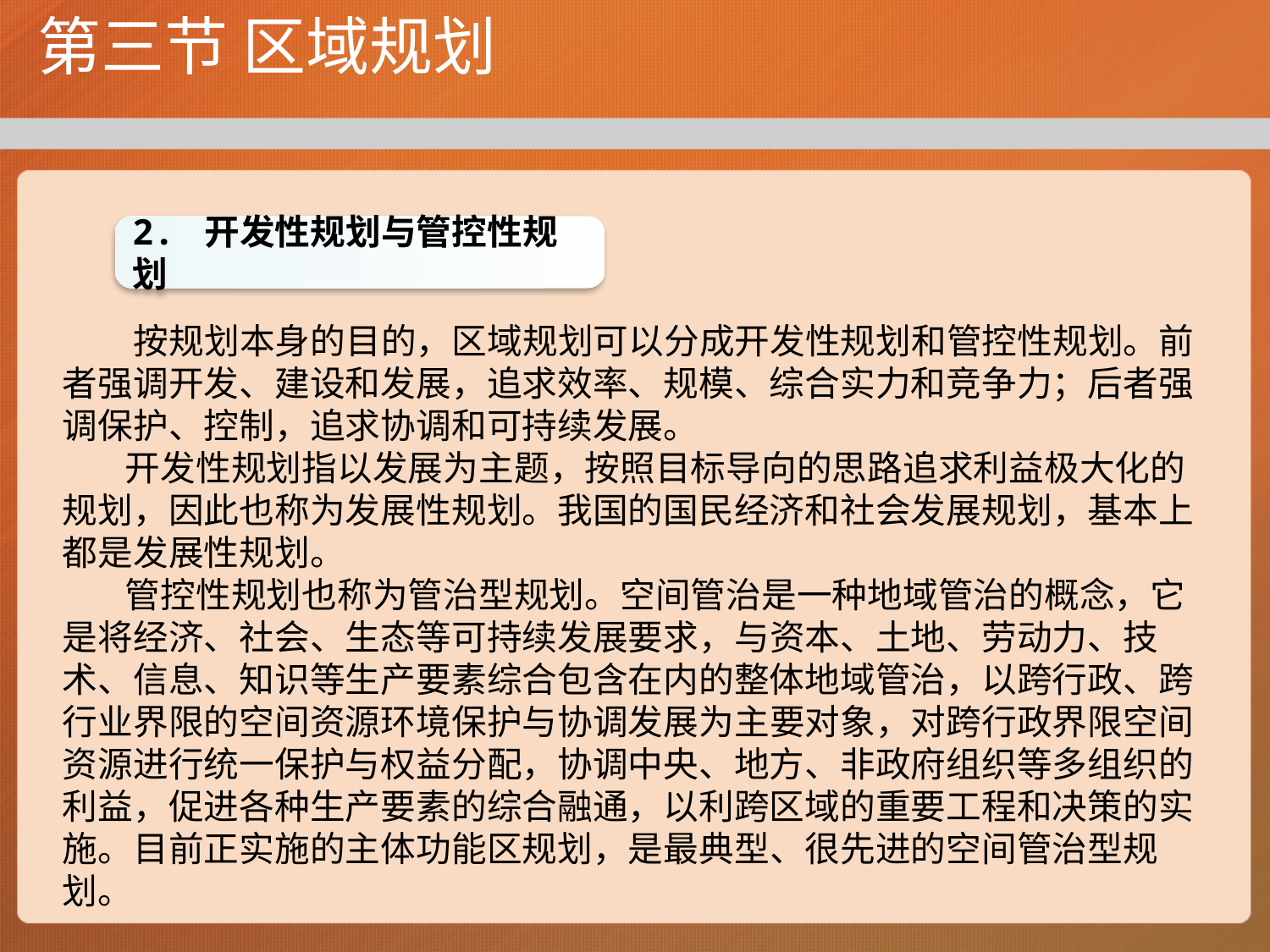

# 第三节 区域规划

2. 开发性规划与管控性规划
        按规划本身的目的，区域规划可以分成开发性规划和管控性规划。前者强调开发、建设和发展，追求效率、规模、综合实力和竞争力；后者强调保护、控制，追求协调和可持续发展。
        开发性规划指以发展为主题，按照目标导向的思路追求利益极大化的规划，因此也称为发展性规划。我国的国民经济和社会发展规划，基本上都是发展性规划。
        管控性规划也称为管治型规划。空间管治是一种地域管治的概念，它是将经济、社会、生态等可持续发展要求，与资本、土地、劳动力、技术、信息、知识等生产要素综合包含在内的整体地域管治，以跨行政、跨行业界限的空间资源环境保护与协调发展为主要对象，对跨行政界限空间资源进行统一保护与权益分配，协调中央、地方、非政府组织等多组织的利益，促进各种生产要素的综合融通，以利跨区域的重要工程和决策的实施。目前正实施的主体功能区规划，是最典型、很先进的空间管治型规划。